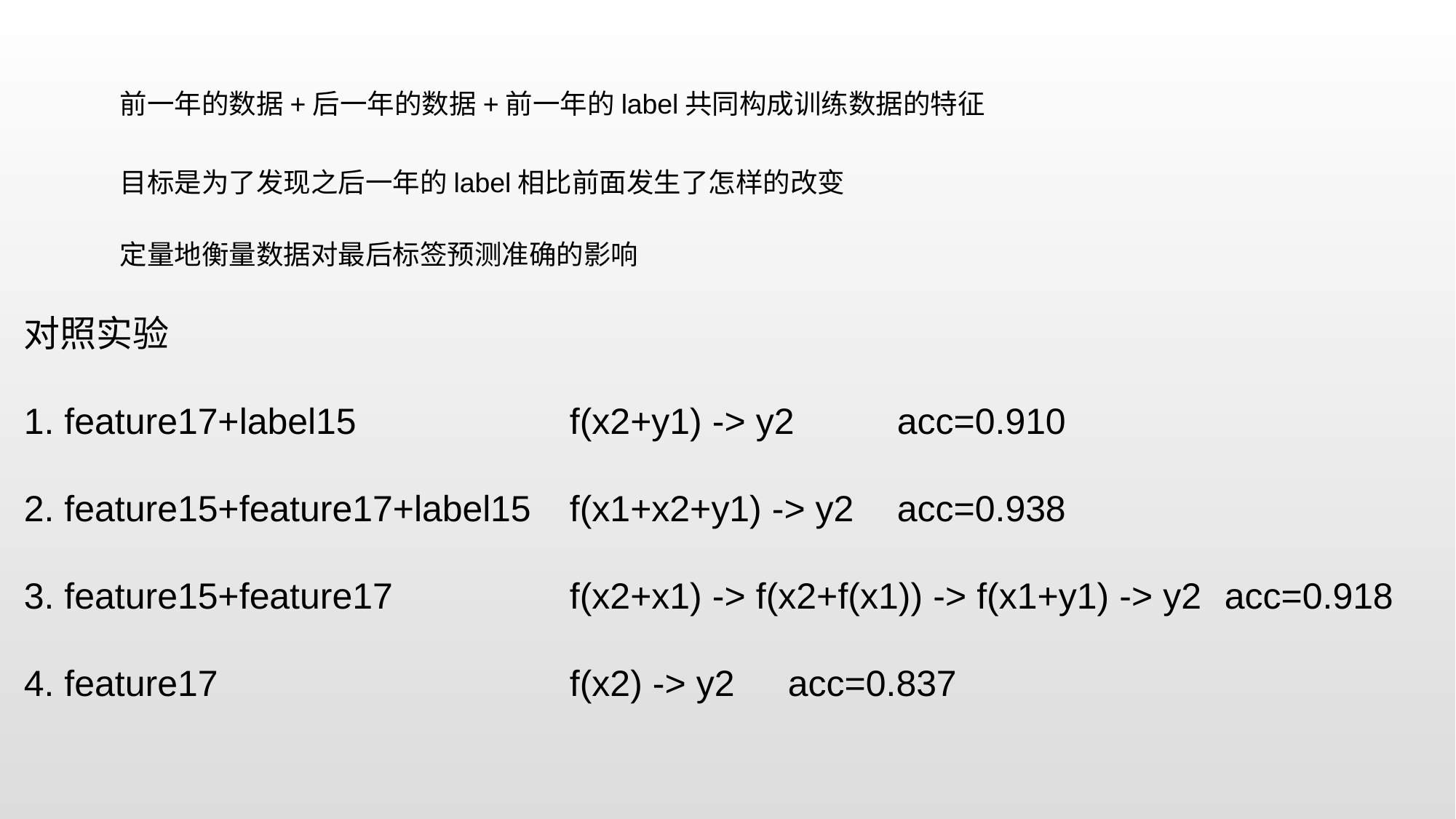

前一年的数据+后一年的数据+前一年的label共同构成训练数据的特征
目标是为了发现之后一年的label相比前面发生了怎样的改变
定量地衡量数据对最后标签预测准确的影响

对照实验

1. feature17+label15		f(x2+y1) -> y2	acc=0.910

2. feature15+feature17+label15	f(x1+x2+y1) -> y2	acc=0.938

3. feature15+feature17		f(x2+x1) -> f(x2+f(x1)) -> f(x1+y1) -> y2	acc=0.918

4. feature17				f(x2) -> y2	acc=0.837